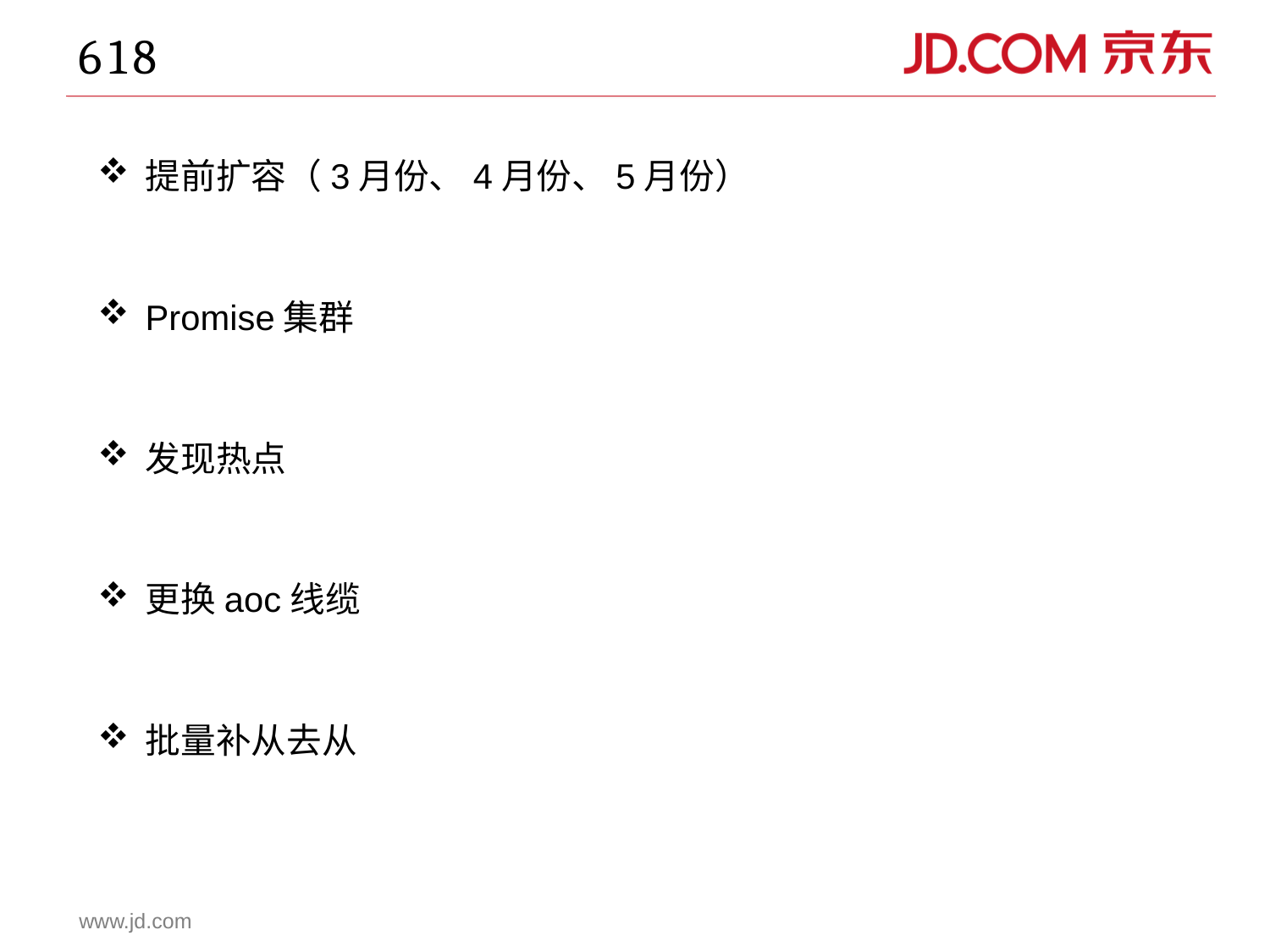

# 618
提前扩容（3月份、4月份、5月份）

Promise集群

发现热点

更换aoc线缆

批量补从去从